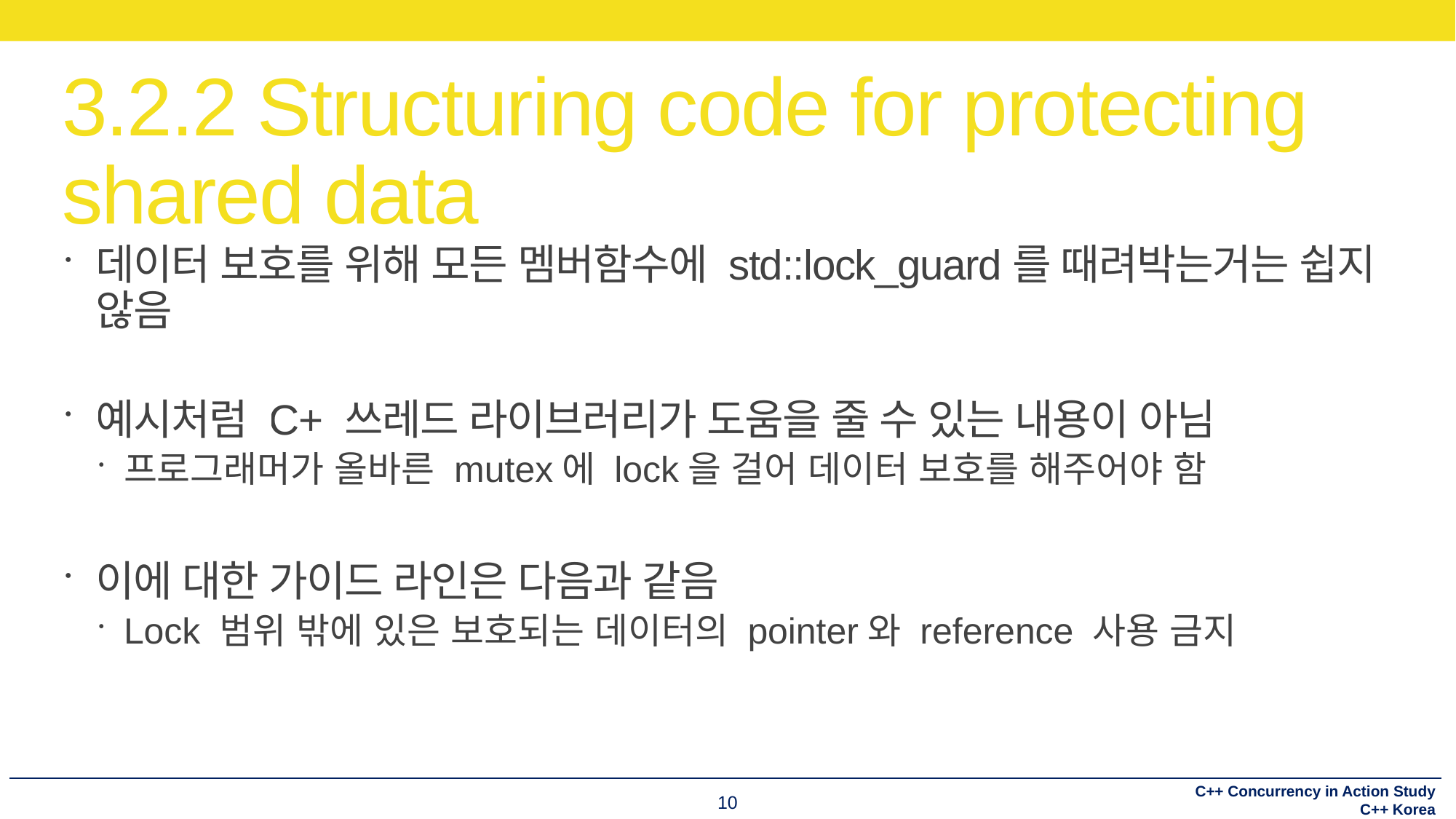

# 3.2.2 Structuring code for protecting shared data
데이터 보호를 위해 모든 멤버함수에 std::lock_guard를 때려박는거는 쉽지 않음

예시처럼 C+ 쓰레드 라이브러리가 도움을 줄 수 있는 내용이 아님
프로그래머가 올바른 mutex에 lock을 걸어 데이터 보호를 해주어야 함

이에 대한 가이드 라인은 다음과 같음
Lock 범위 밖에 있은 보호되는 데이터의 pointer와 reference 사용 금지

10